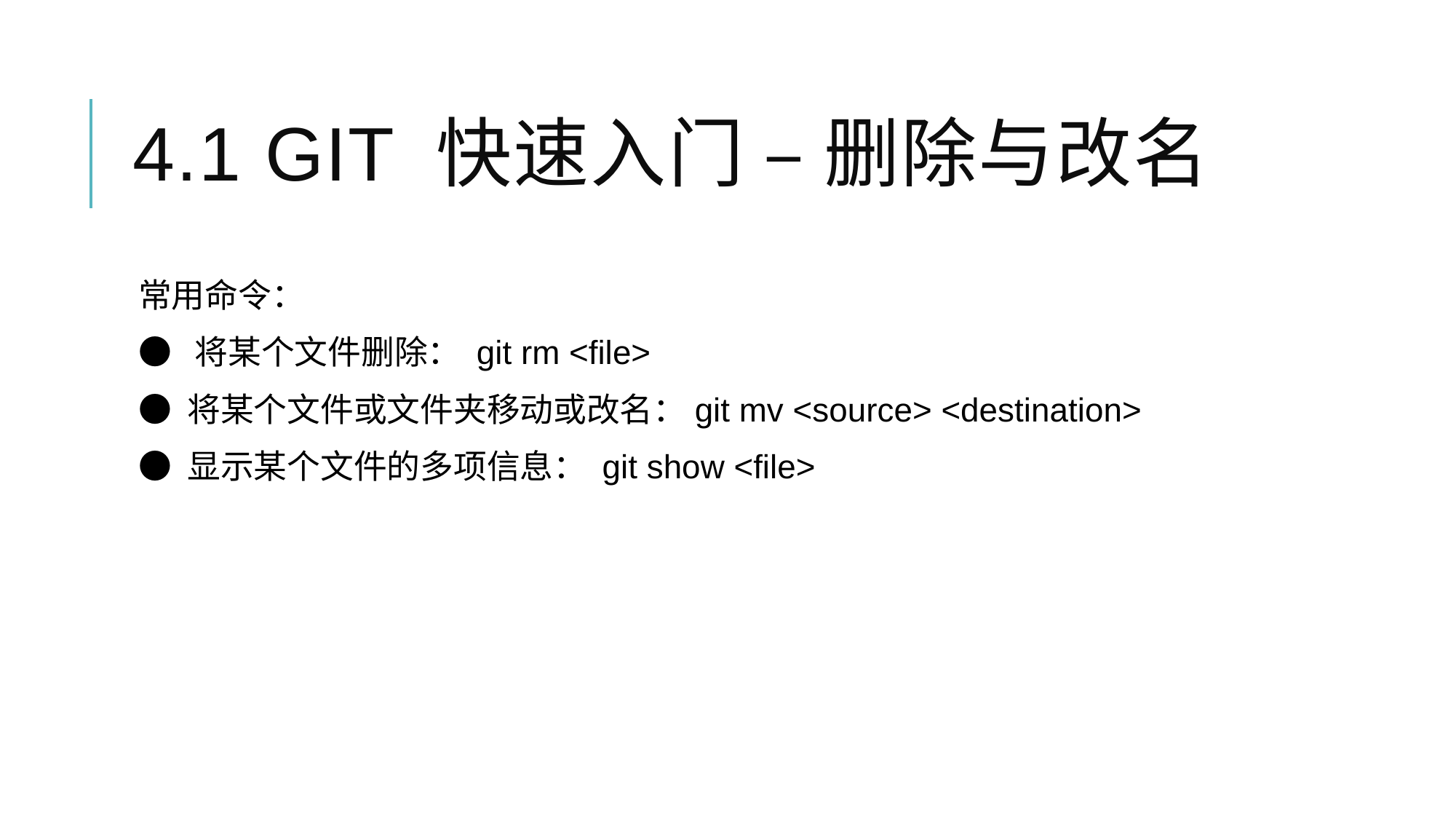

# 4.1 Git 快速入门 – 删除与改名
常用命令：
●  将某个文件删除： git rm <file>
● 将某个文件或文件夹移动或改名：git mv <source> <destination>
● 显示某个文件的多项信息： git show <file>